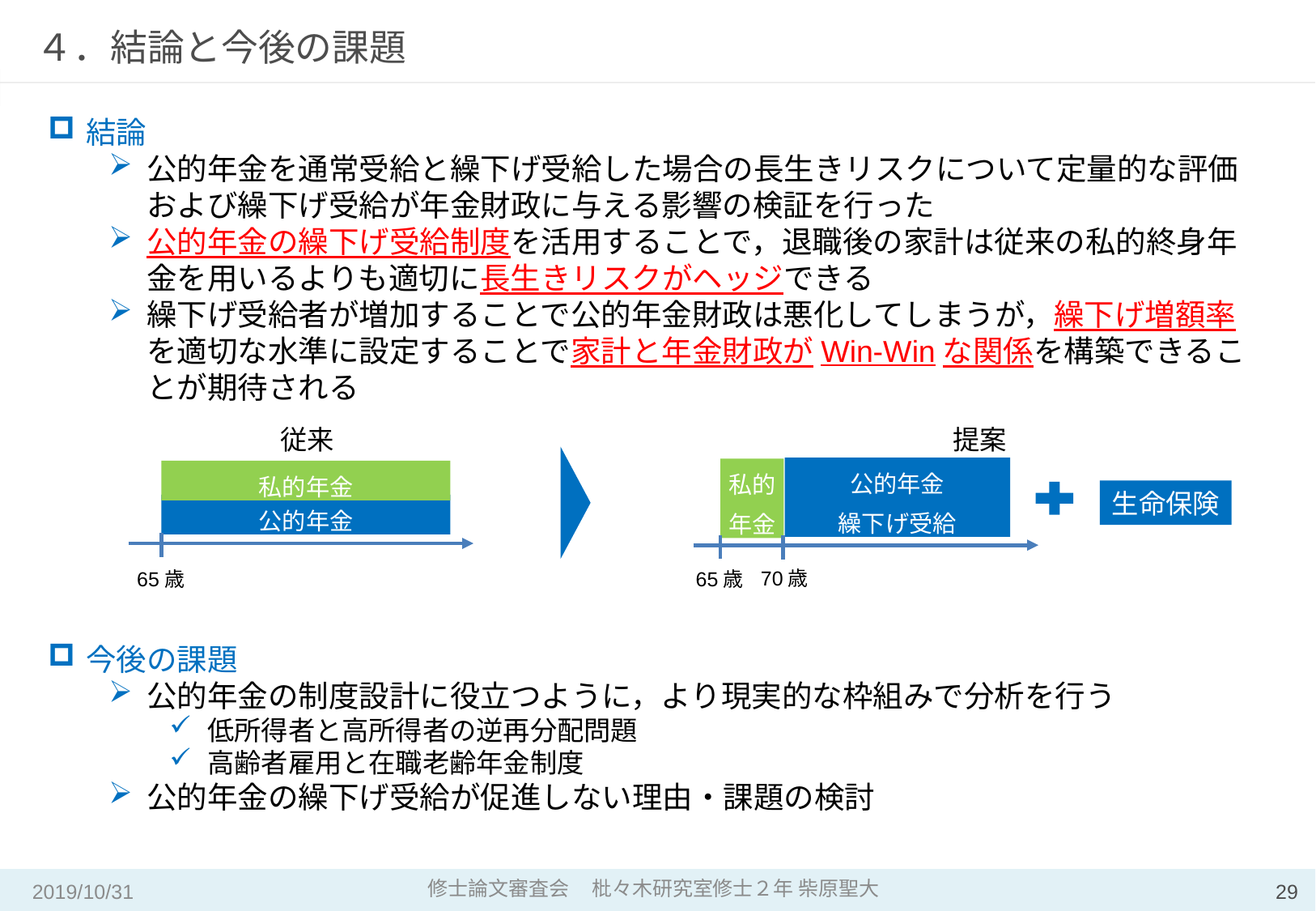

# ４．結論と今後の課題
結論
公的年金を通常受給と繰下げ受給した場合の長生きリスクについて定量的な評価および繰下げ受給が年金財政に与える影響の検証を行った
公的年金の繰下げ受給制度を活用することで，退職後の家計は従来の私的終身年金を用いるよりも適切に長生きリスクがヘッジできる
繰下げ受給者が増加することで公的年金財政は悪化してしまうが，繰下げ増額率を適切な水準に設定することで家計と年金財政がWin-Winな関係を構築できることが期待される
従来
私的年金
公的年金
65歳
提案
公的年金
繰下げ受給
私的年金
70歳
65歳

生命保険

今後の課題
公的年金の制度設計に役立つように，より現実的な枠組みで分析を行う
低所得者と高所得者の逆再分配問題
高齢者雇用と在職老齢年金制度
公的年金の繰下げ受給が促進しない理由・課題の検討
修士論文審査会     枇々木研究室修士２年 柴原聖大
2019/10/31
29